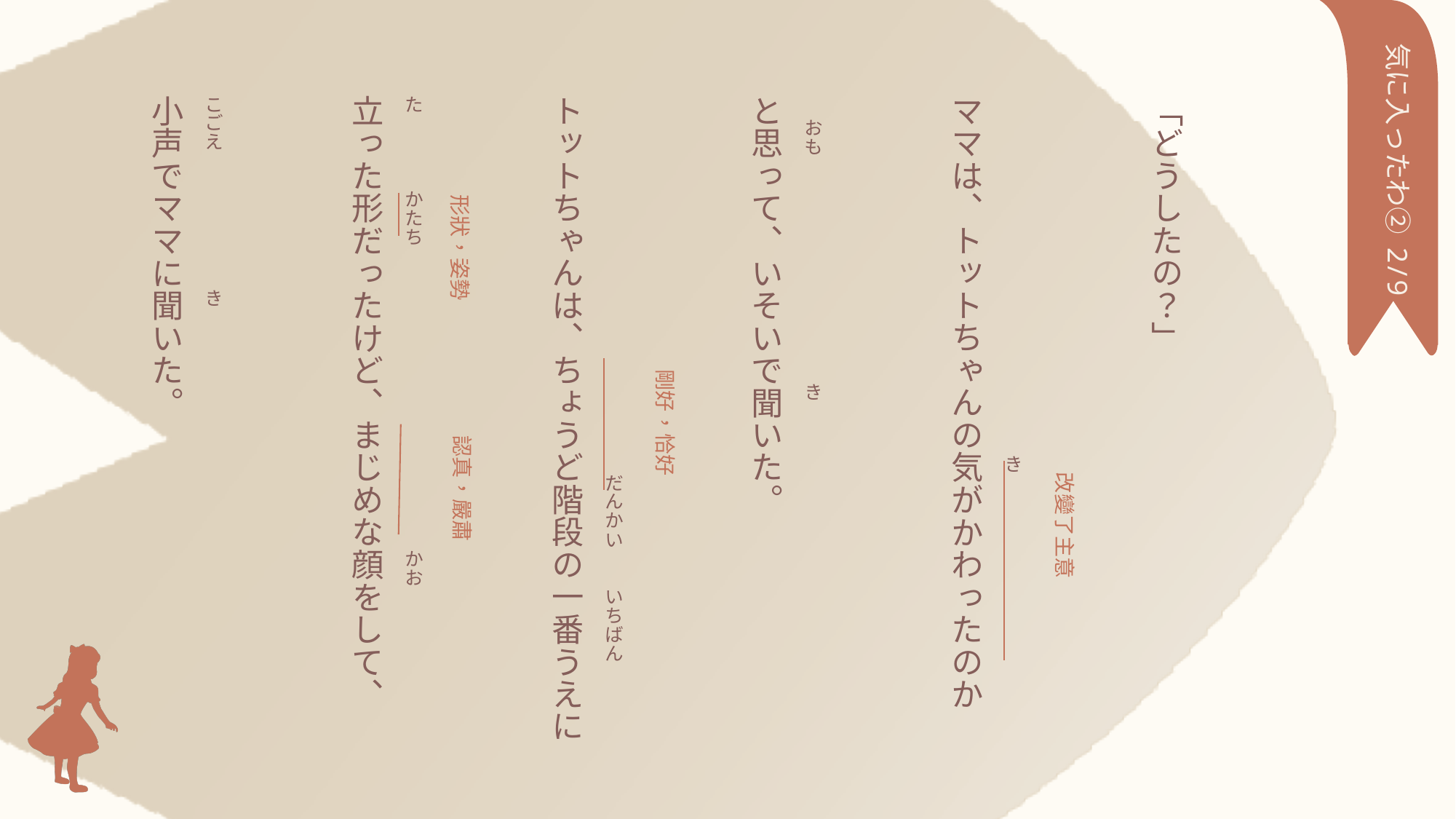

気に入ったわ② 2/9
「どうしたの？」

　　　　　　　　　　　　　　　　　　　き
ママは、トットちゃんの気がかわったのか

　 おも　　　　　　　　　　　　き
と思って、いそいで聞いた。

　　　　　　　　　　　　　　　　　　　　だんかい　　いちばん
トットちゃんは、ちょうど階段の一番うえに

た　　　　かたち　　　　　　　　　　　　　　　　かお
立った形だったけど、まじめな顔をして、

こごえ　　　　　　　 き
小声でママに聞いた。
形狀，姿勢
剛好，恰好
認真，嚴肅
改變了主意